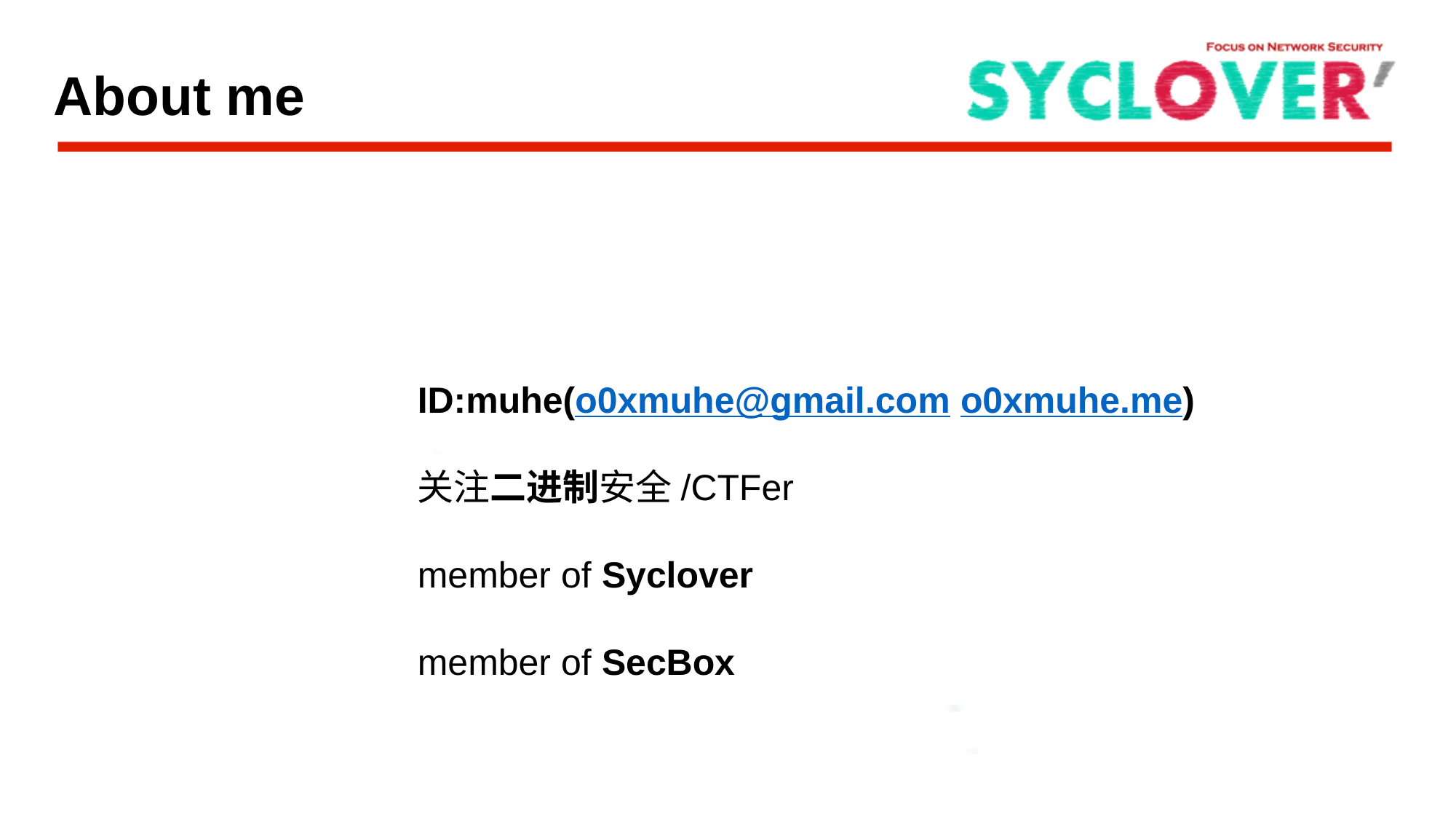

About me
ID:muhe(o0xmuhe@gmail.com o0xmuhe.me)

关注二进制安全/CTFer

member of Syclover

member of SecBox